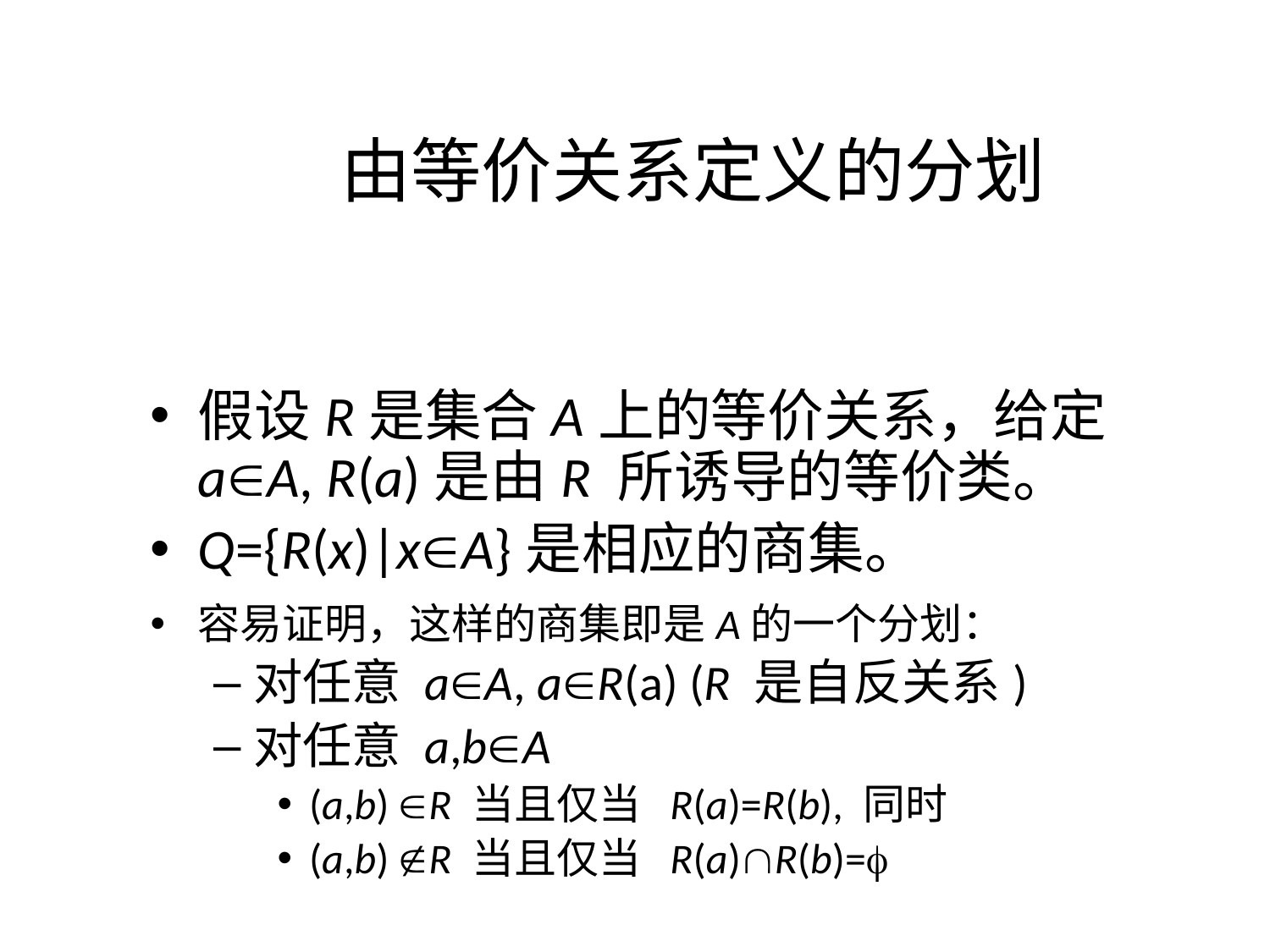

# 由等价关系定义的分划
假设R是集合A上的等价关系，给定a∈A, R(a)是由R 所诱导的等价类。
Q={R(x)|x∈A}是相应的商集。
容易证明，这样的商集即是A的一个分划：
对任意 a∈A, a∈R(a) (R 是自反关系)
对任意 a,b∈A
(a,b) ∈R 当且仅当  R(a)=R(b), 同时
(a,b) ∉R 当且仅当  R(a)∩R(b)=φ